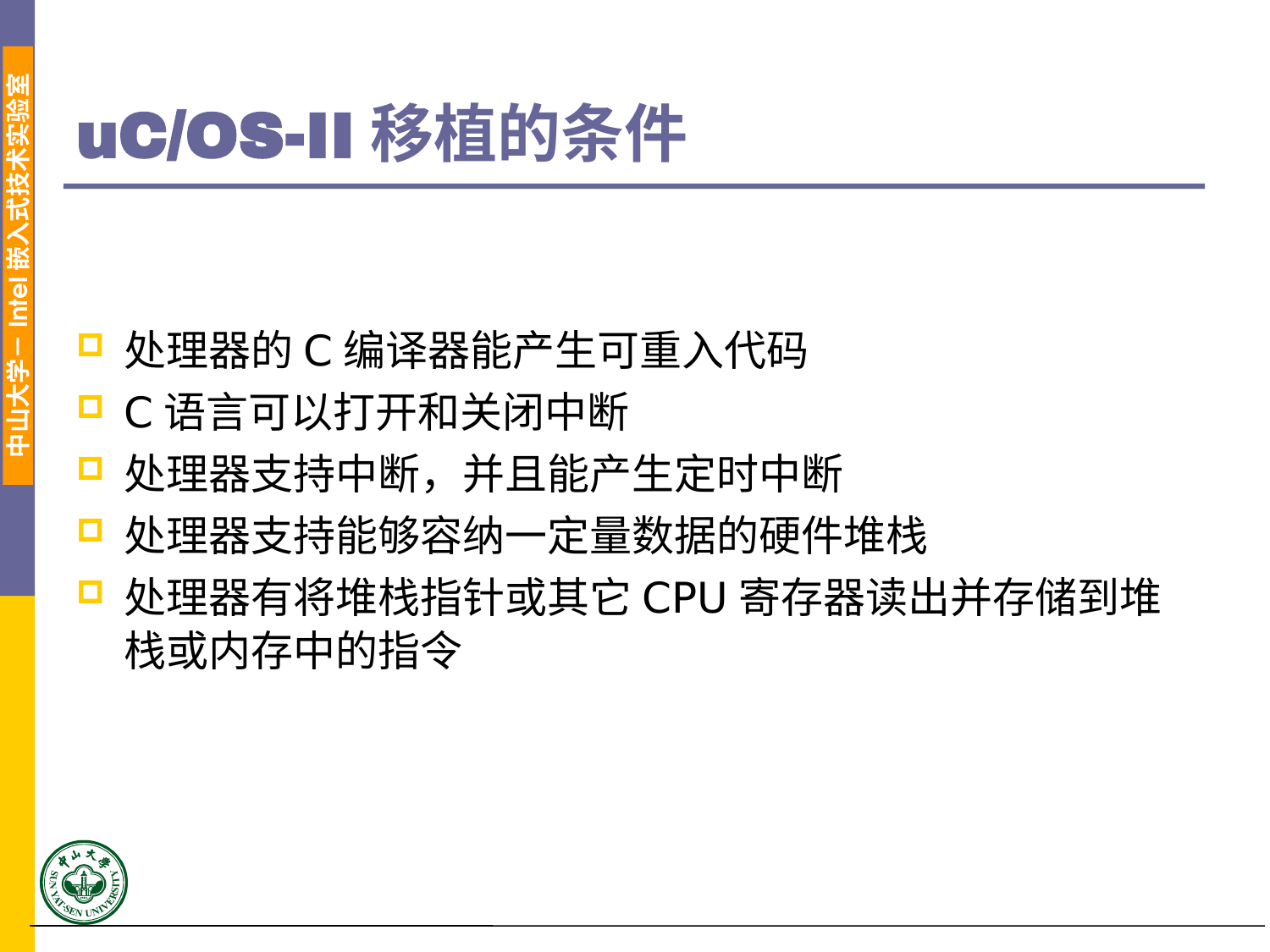

# uC/OS-II移植的条件
处理器的C编译器能产生可重入代码
C语言可以打开和关闭中断
处理器支持中断，并且能产生定时中断
处理器支持能够容纳一定量数据的硬件堆栈
处理器有将堆栈指针或其它CPU寄存器读出并存储到堆栈或内存中的指令